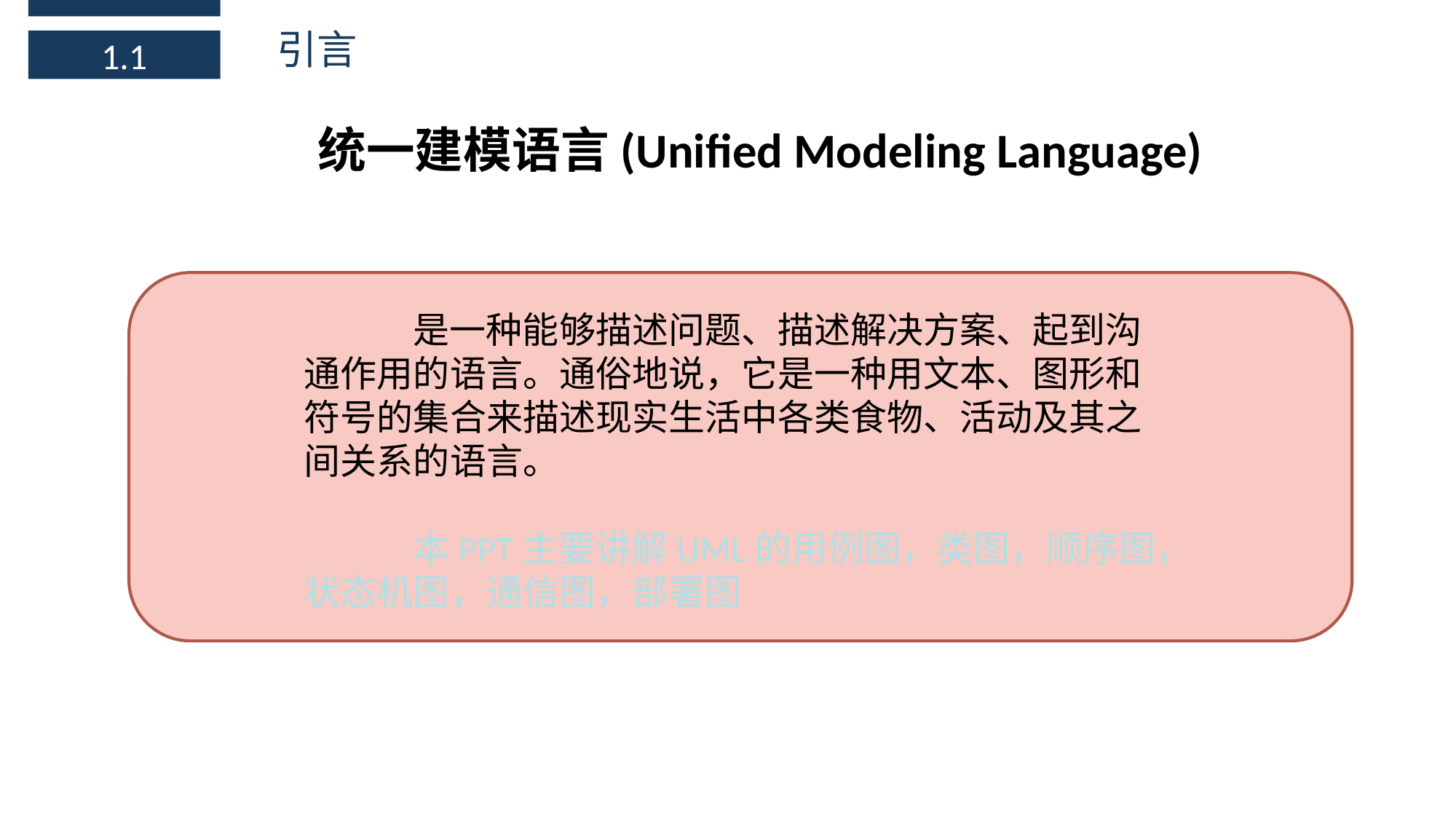

引言
1.1
统一建模语言(Unified Modeling Language)

	是一种能够描述问题、描述解决方案、起到沟通作用的语言。通俗地说，它是一种用文本、图形和符号的集合来描述现实生活中各类食物、活动及其之间关系的语言。

	本PPT主要讲解UML的用例图，类图，顺序图，状态机图，通信图，部署图